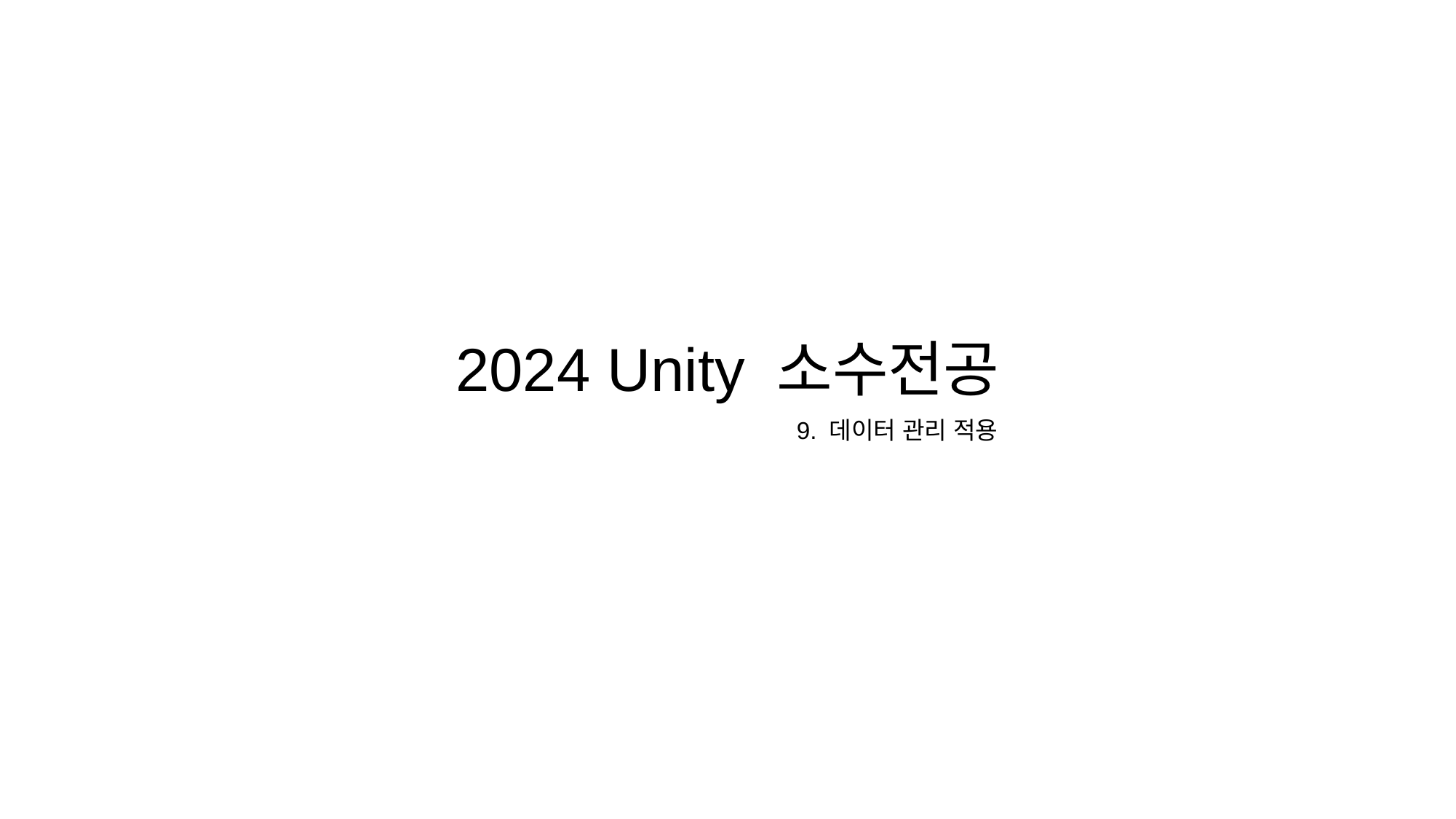

2024 Unity 소수전공
9. 데이터 관리 적용